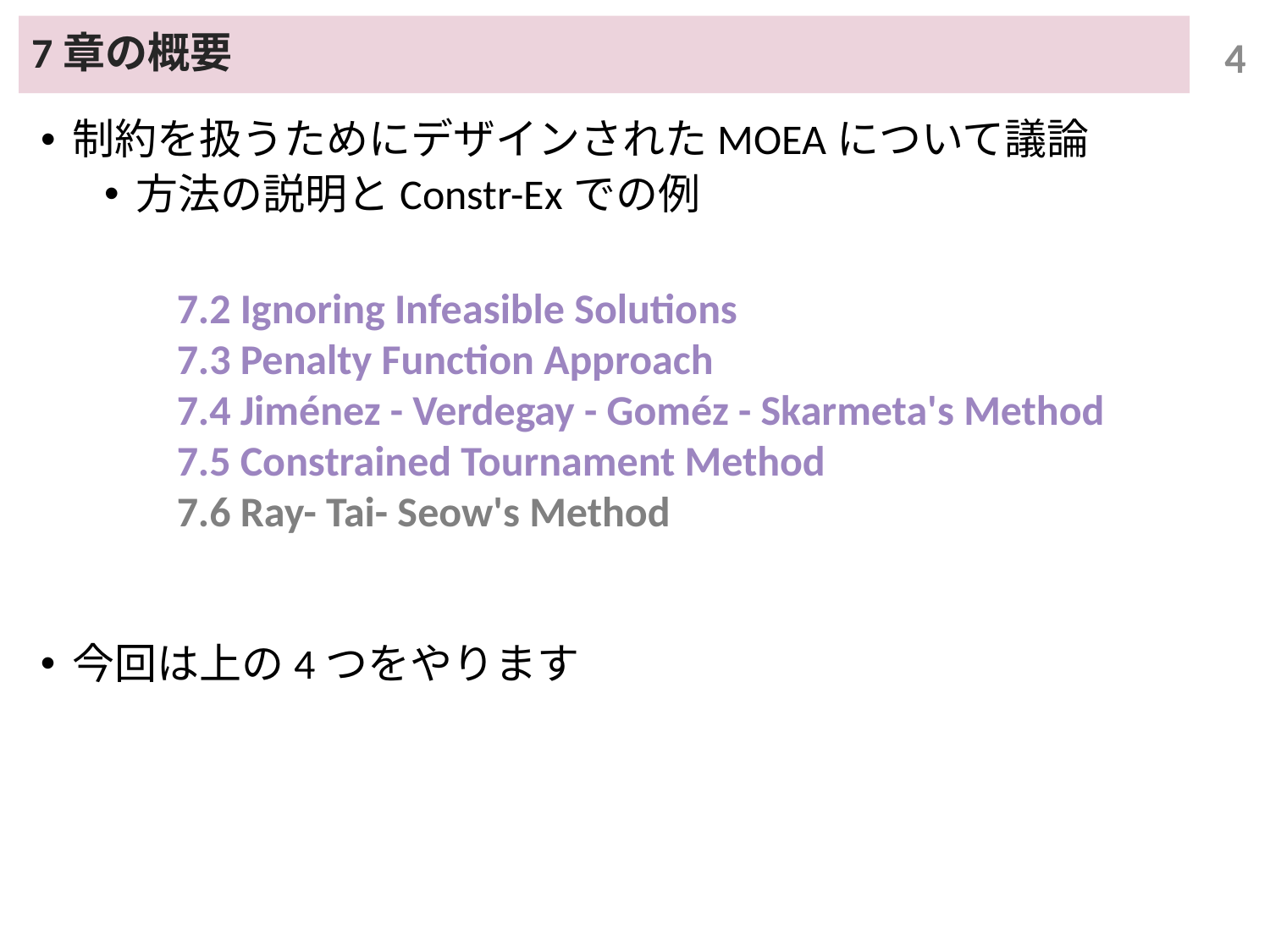

# 7章の概要
4
制約を扱うためにデザインされたMOEAについて議論
方法の説明とConstr-Exでの例
7.2 Ignoring Infeasible Solutions
7.3 Penalty Function Approach
7.4 Jiménez - Verdegay - Goméz - Skarmeta's Method
7.5 Constrained Tournament Method
7.6 Ray- Tai- Seow's Method

今回は上の4つをやります